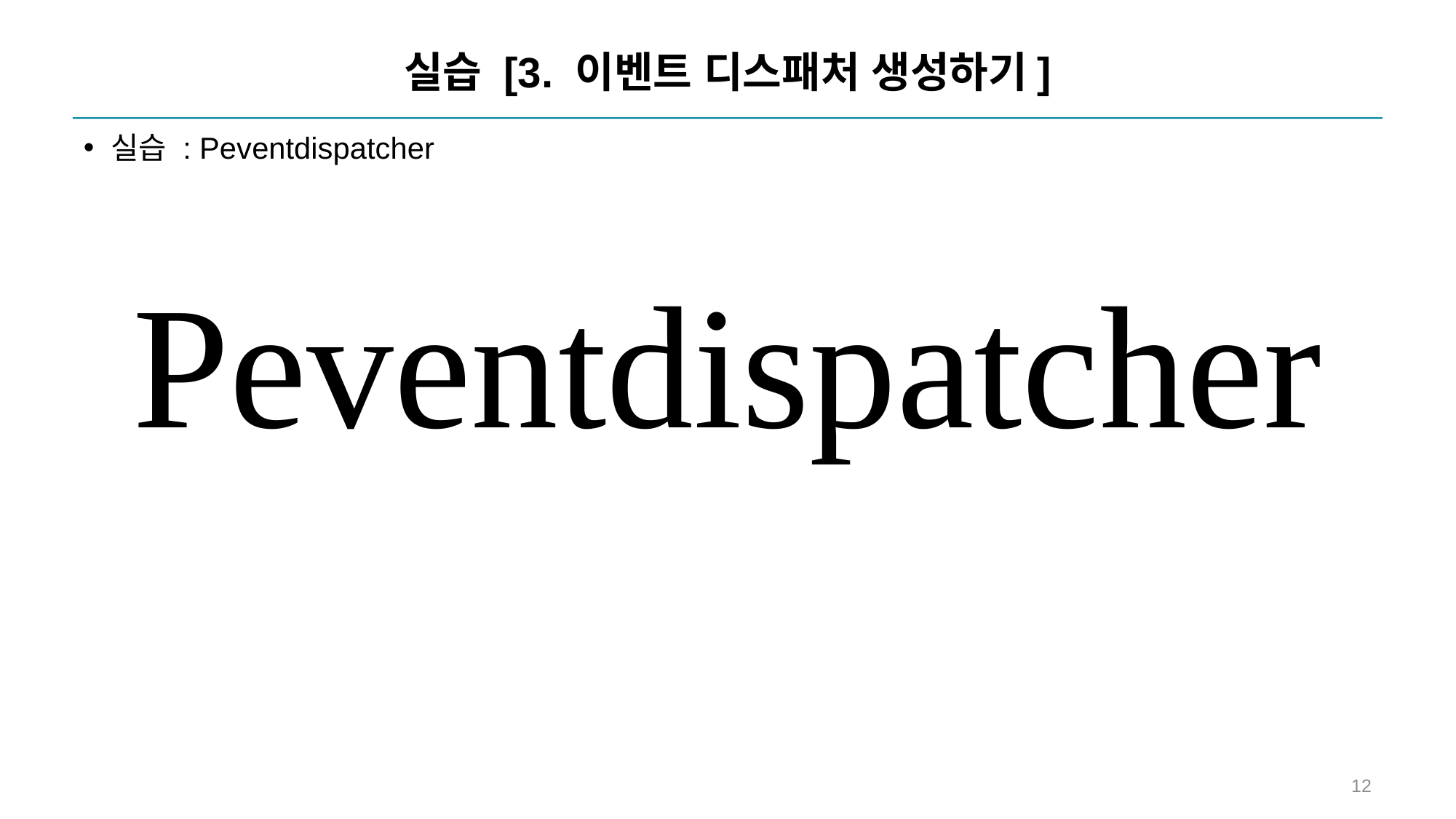

# 실습 [3. 이벤트 디스패처 생성하기]
실습 : Peventdispatcher

Peventdispatcher
12